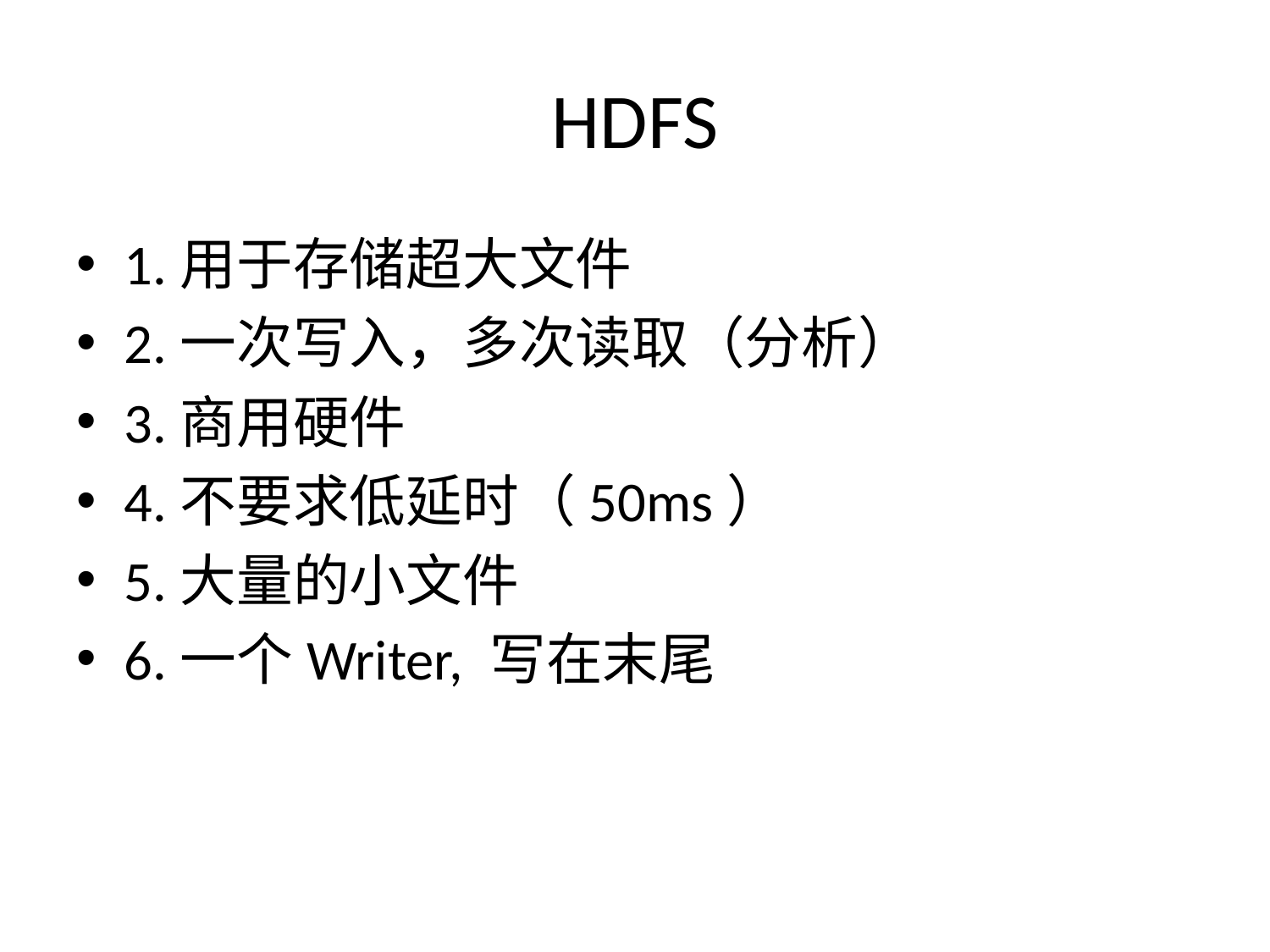

# HDFS
1.用于存储超大文件
2.一次写入，多次读取（分析）
3.商用硬件
4.不要求低延时（50ms）
5.大量的小文件
6.一个Writer, 写在末尾